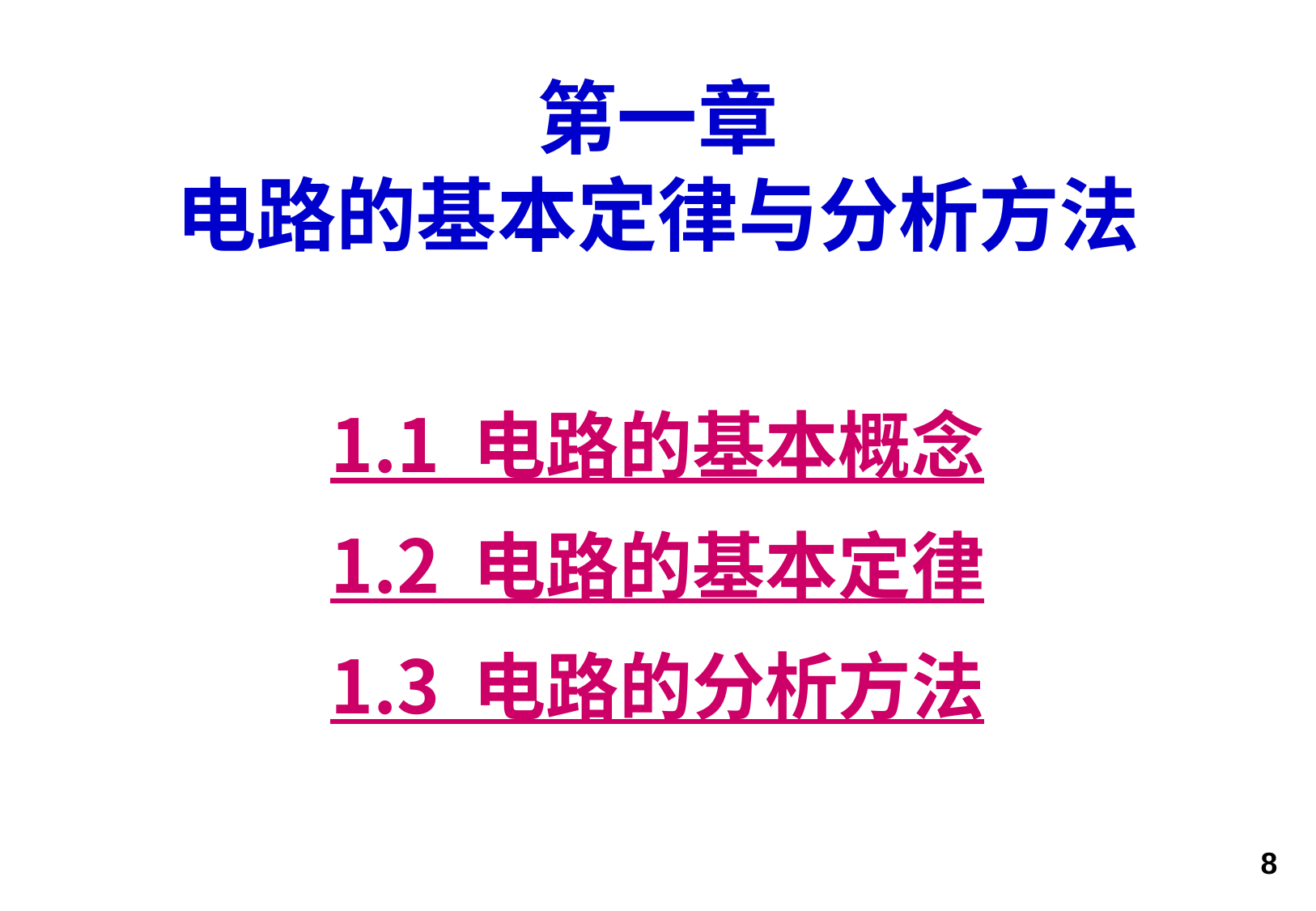

第一章
电路的基本定律与分析方法
1.1  电路的基本概念
1.2  电路的基本定律
1.3  电路的分析方法